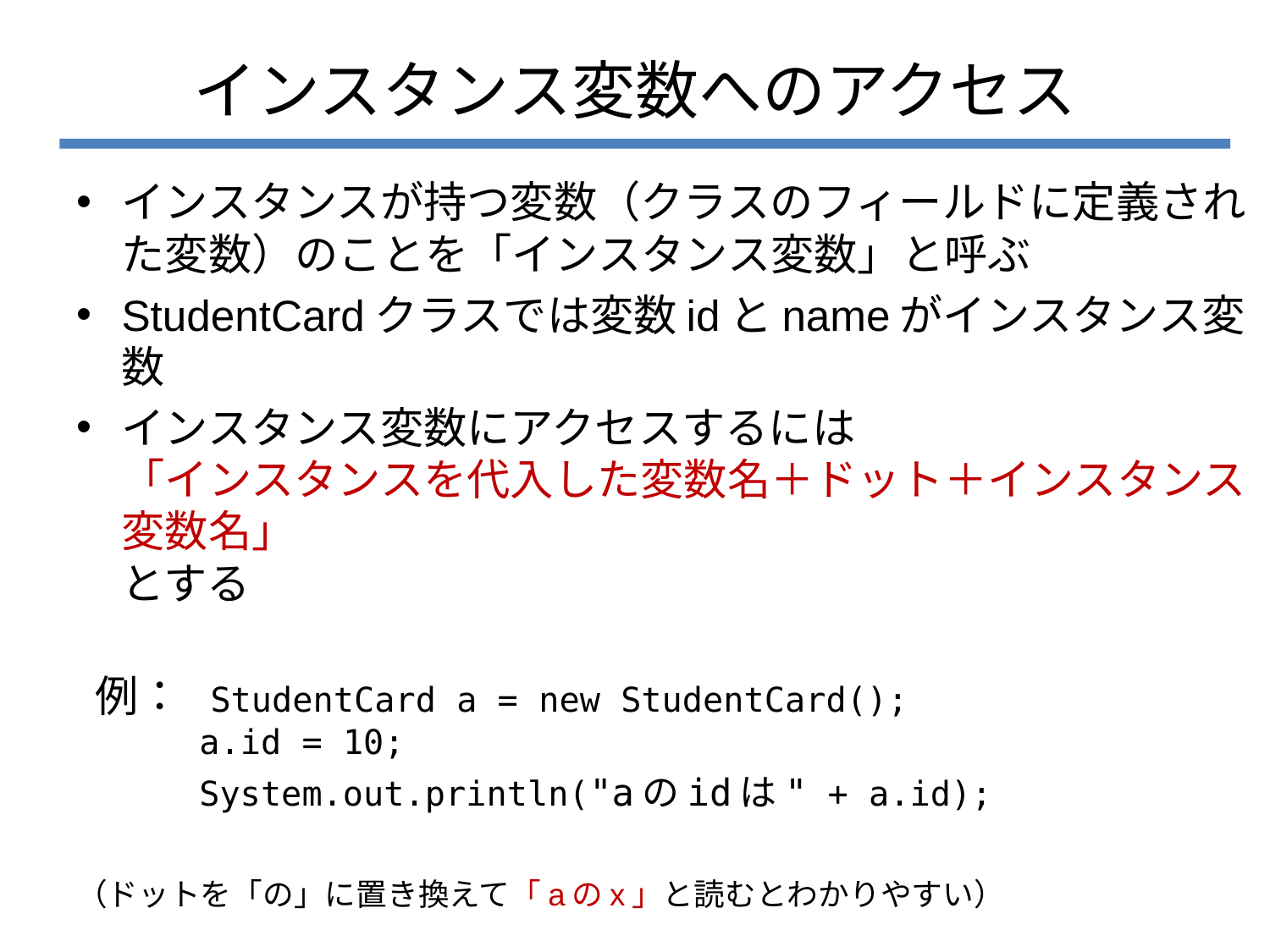

# インスタンス変数へのアクセス
インスタンスが持つ変数（クラスのフィールドに定義された変数）のことを「インスタンス変数」と呼ぶ
StudentCardクラスでは変数idとnameがインスタンス変数
インスタンス変数にアクセスするには
「インスタンスを代入した変数名＋ドット＋インスタンス変数名」
とする
 例：  StudentCard a = new StudentCard();
      a.id = 10;
      System.out.println("aのidは" + a.id);
（ドットを「の」に置き換えて「aのx」と読むとわかりやすい）